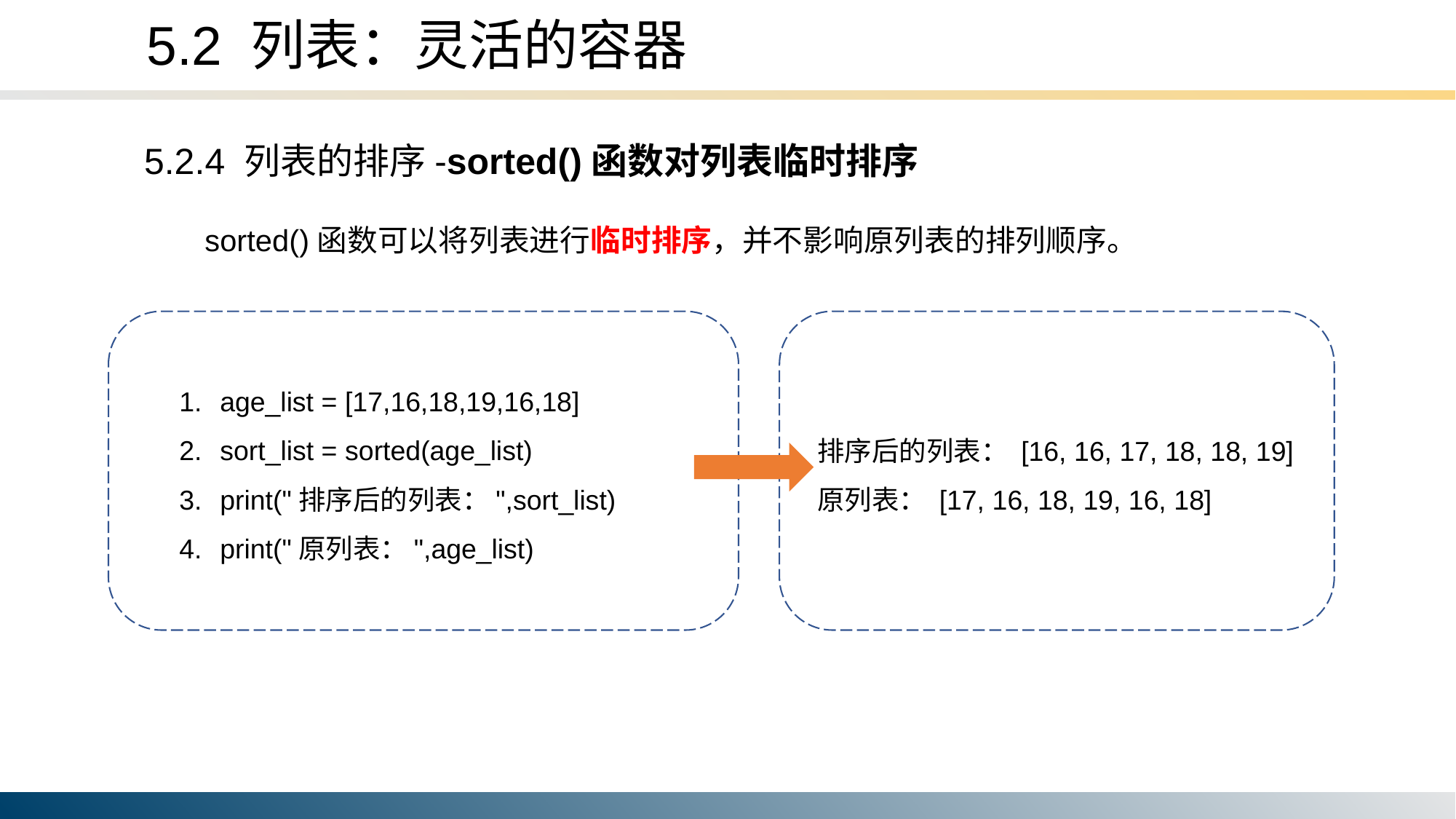

5.2 列表：灵活的容器
5.2.4 列表的排序-sorted()函数对列表临时排序
sorted()函数可以将列表进行临时排序，并不影响原列表的排列顺序。

age_list = [17,16,18,19,16,18]
sort_list = sorted(age_list)
print("排序后的列表：",sort_list)
print("原列表：",age_list)
排序后的列表： [16, 16, 17, 18, 18, 19]
原列表： [17, 16, 18, 19, 16, 18]